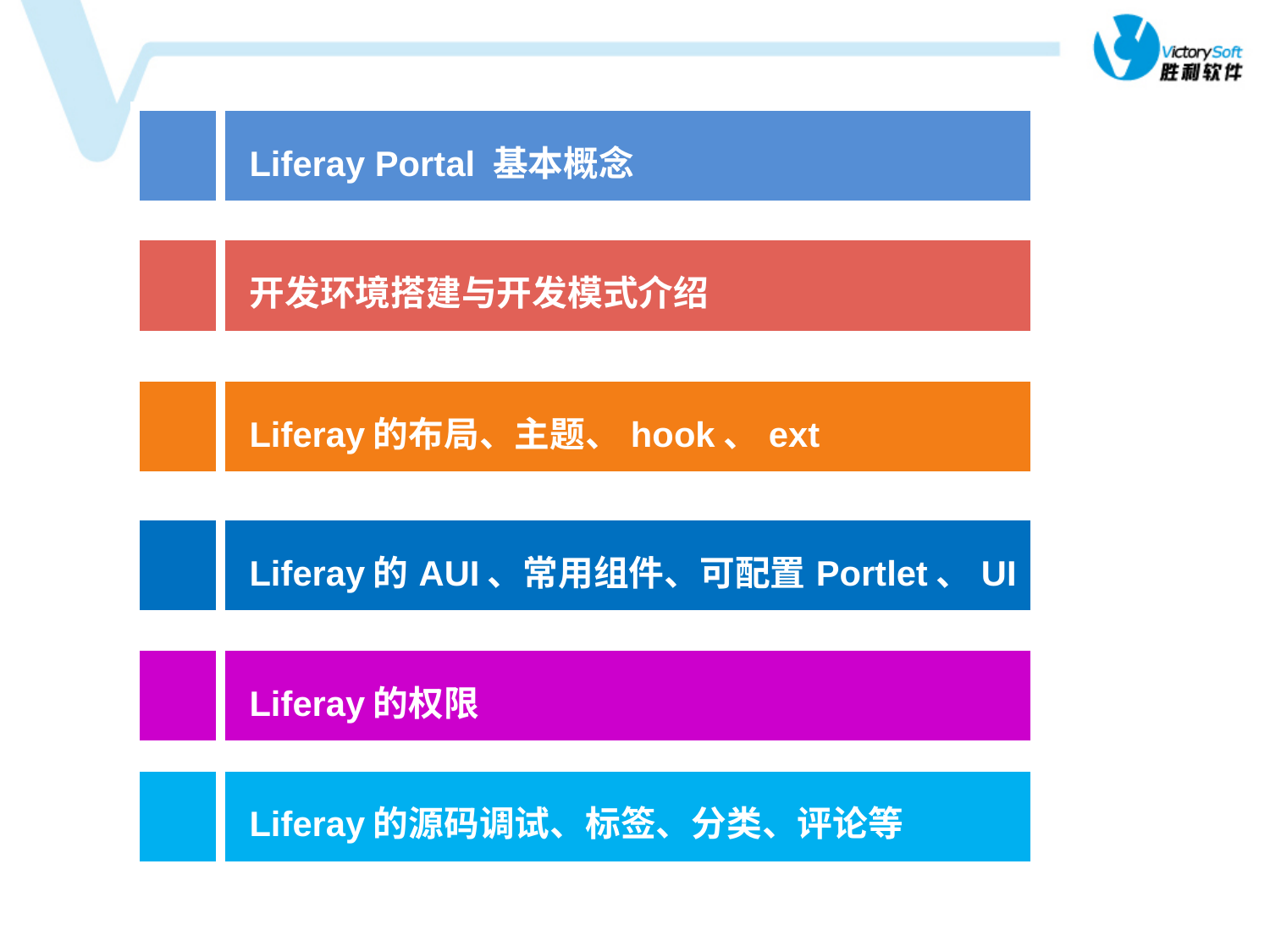

|  | Liferay Portal 基本概念 |
| --- | --- |
|  | 开发环境搭建与开发模式介绍 |
| --- | --- |
|  | Liferay的布局、主题、hook、ext |
| --- | --- |
|  | Liferay的AUI、常用组件、可配置Portlet、UI |
| --- | --- |
|  | Liferay的权限 |
| --- | --- |
|  | Liferay的源码调试、标签、分类、评论等 |
| --- | --- |